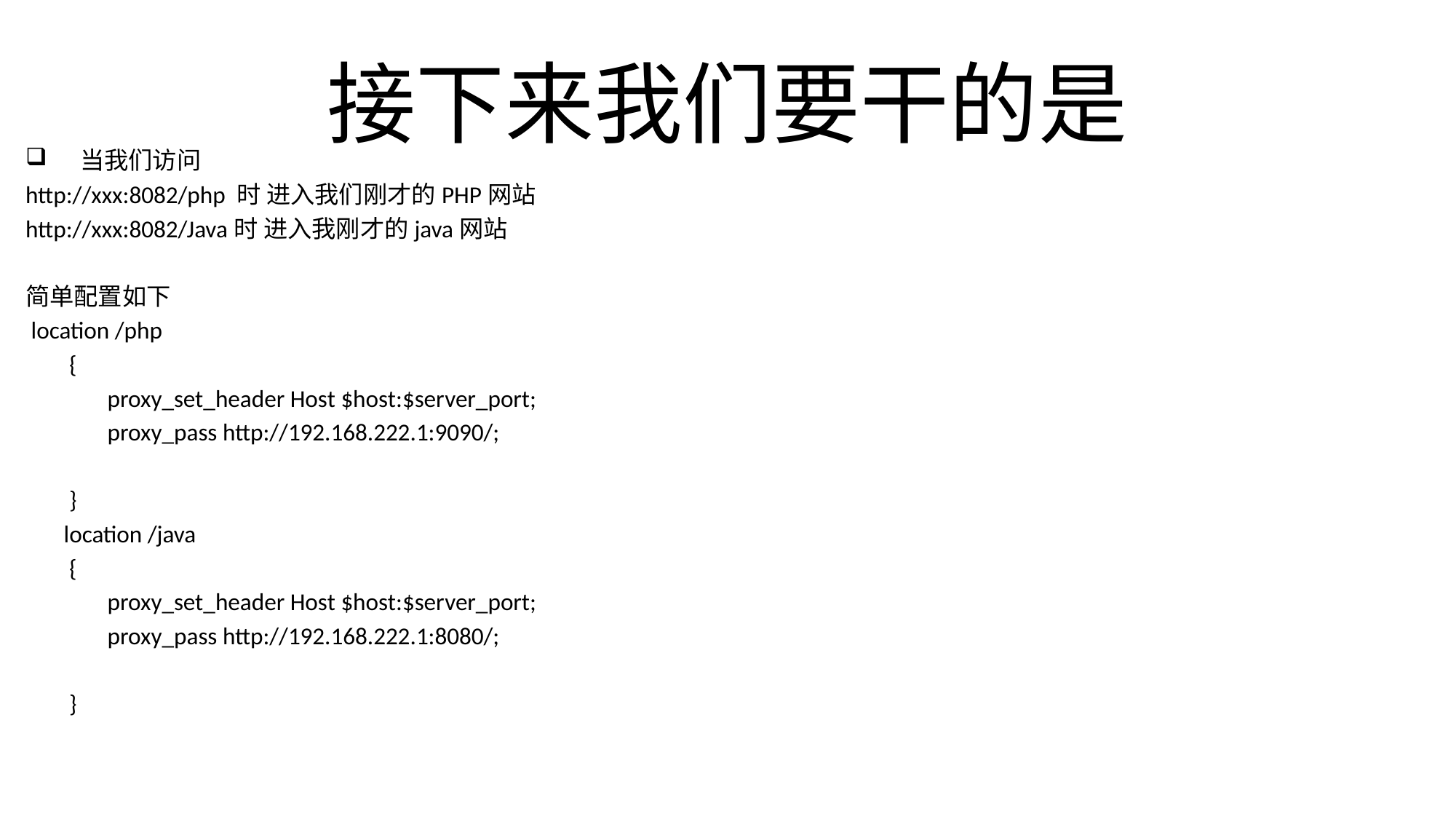

# 接下来我们要干的是
当我们访问
http://xxx:8082/php 时 进入我们刚才的PHP网站
http://xxx:8082/Java时 进入我刚才的java网站

简单配置如下
 location /php
        {
               proxy_set_header Host $host:$server_port;
               proxy_pass http://192.168.222.1:9090/;

        }
       location /java
        {
               proxy_set_header Host $host:$server_port;
               proxy_pass http://192.168.222.1:8080/;

        }